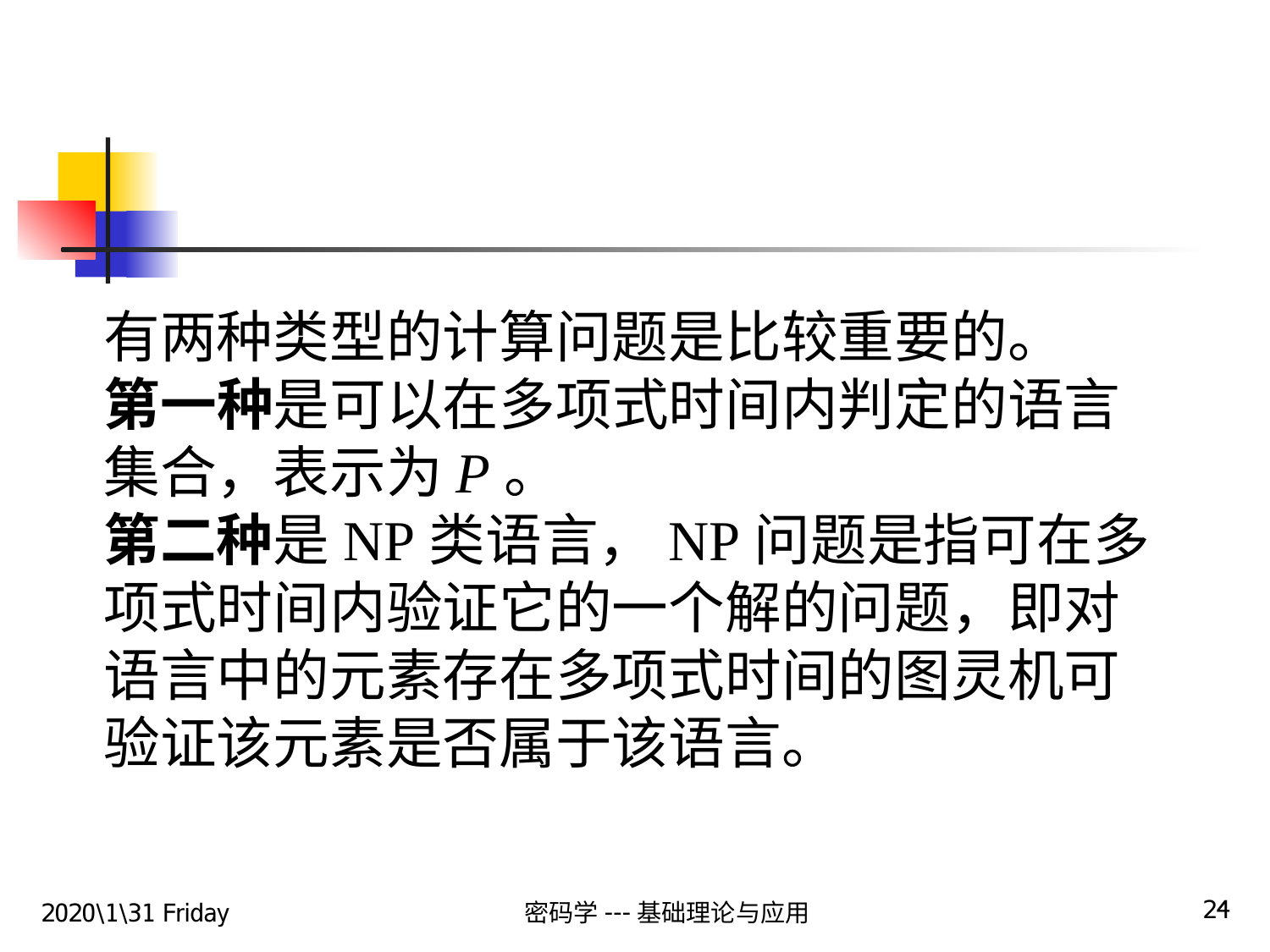

有两种类型的计算问题是比较重要的。
第一种是可以在多项式时间内判定的语言集合，表示为P。
第二种是NP类语言，NP问题是指可在多项式时间内验证它的一个解的问题，即对语言中的元素存在多项式时间的图灵机可验证该元素是否属于该语言。

24
2020\1\31 Friday
密码学---基础理论与应用